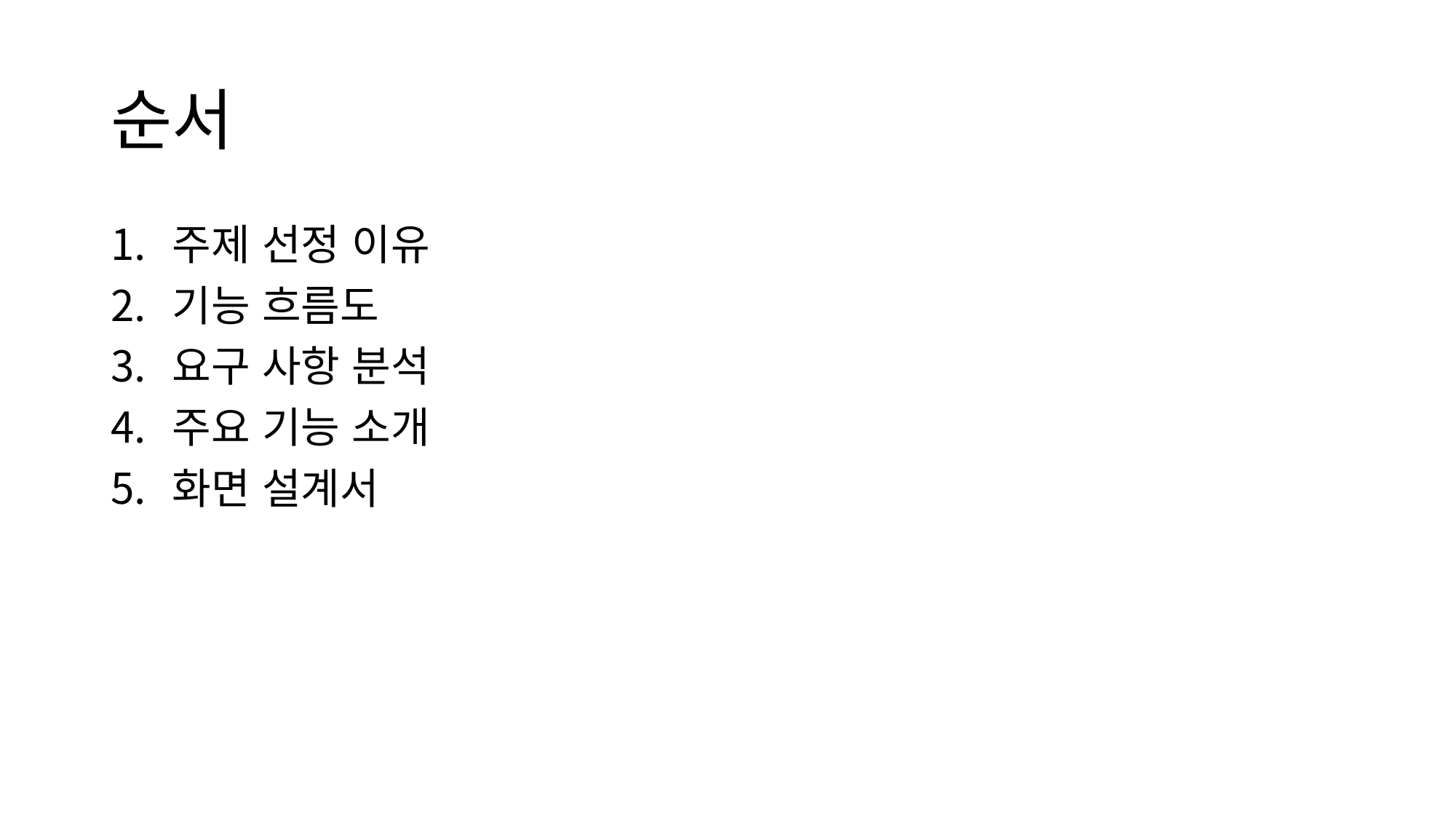

# 순서
주제 선정 이유
기능 흐름도
요구 사항 분석
주요 기능 소개
화면 설계서